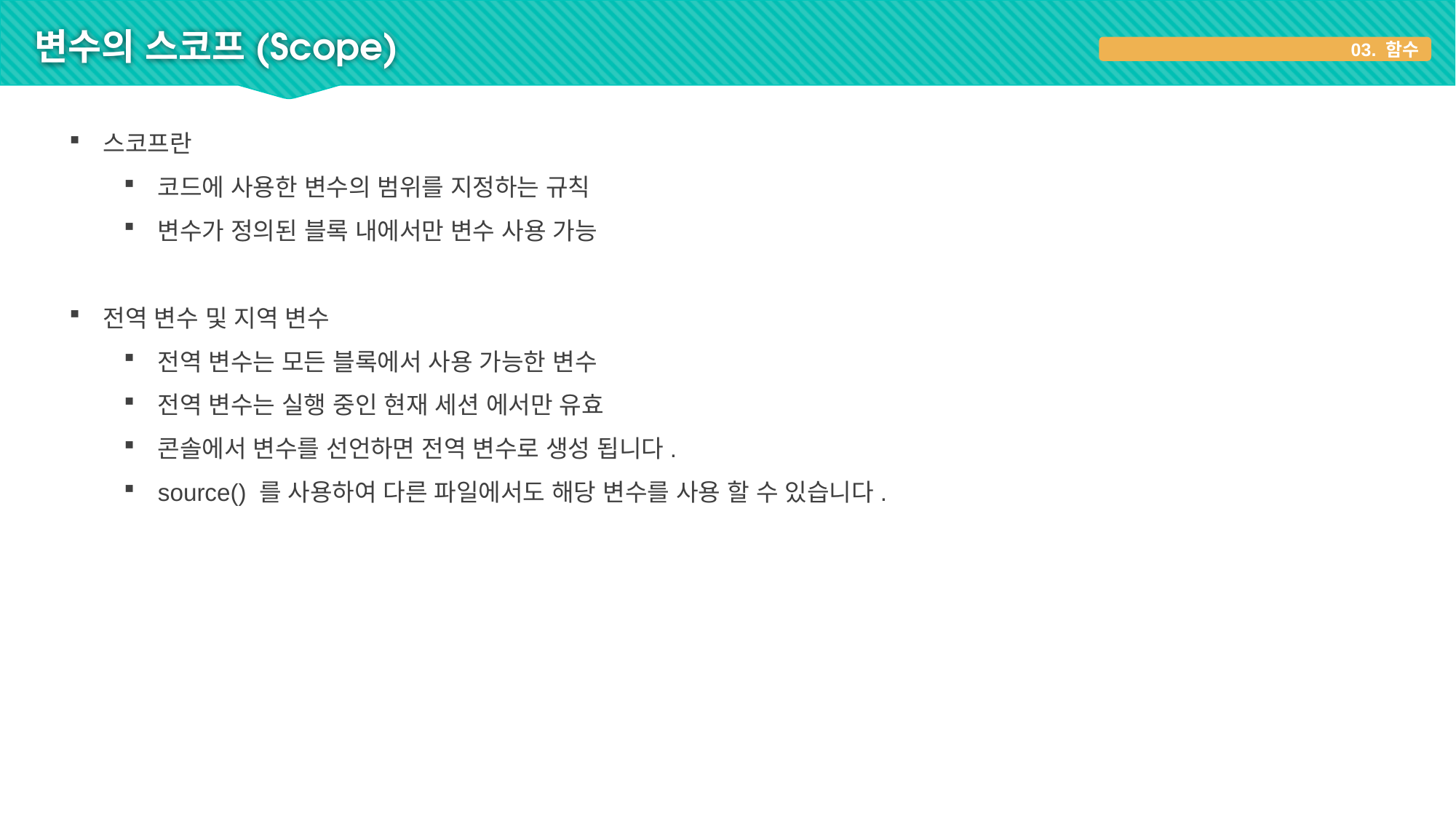

# 변수의 스코프(Scope)
03. 함수
스코프란
코드에 사용한 변수의 범위를 지정하는 규칙
변수가 정의된 블록 내에서만 변수 사용 가능

전역 변수 및 지역 변수
전역 변수는 모든 블록에서 사용 가능한 변수
전역 변수는 실행 중인 현재 세션 에서만 유효
콘솔에서 변수를 선언하면 전역 변수로 생성 됩니다.
source() 를 사용하여 다른 파일에서도 해당 변수를 사용 할 수 있습니다.